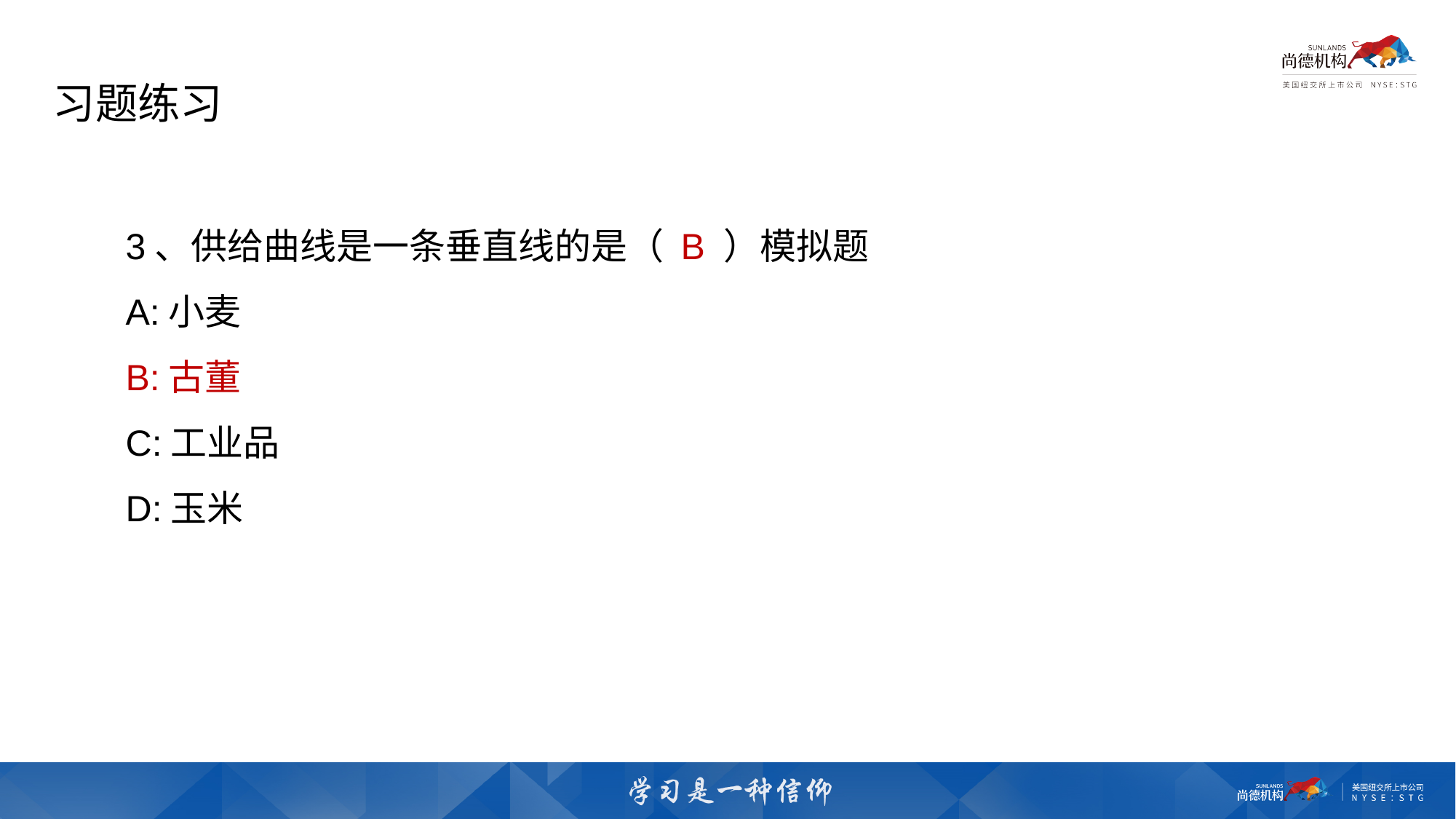

习题练习
3、供给曲线是一条垂直线的是（ B ）模拟题
A:小麦
B:古董
C:工业品
D:玉米